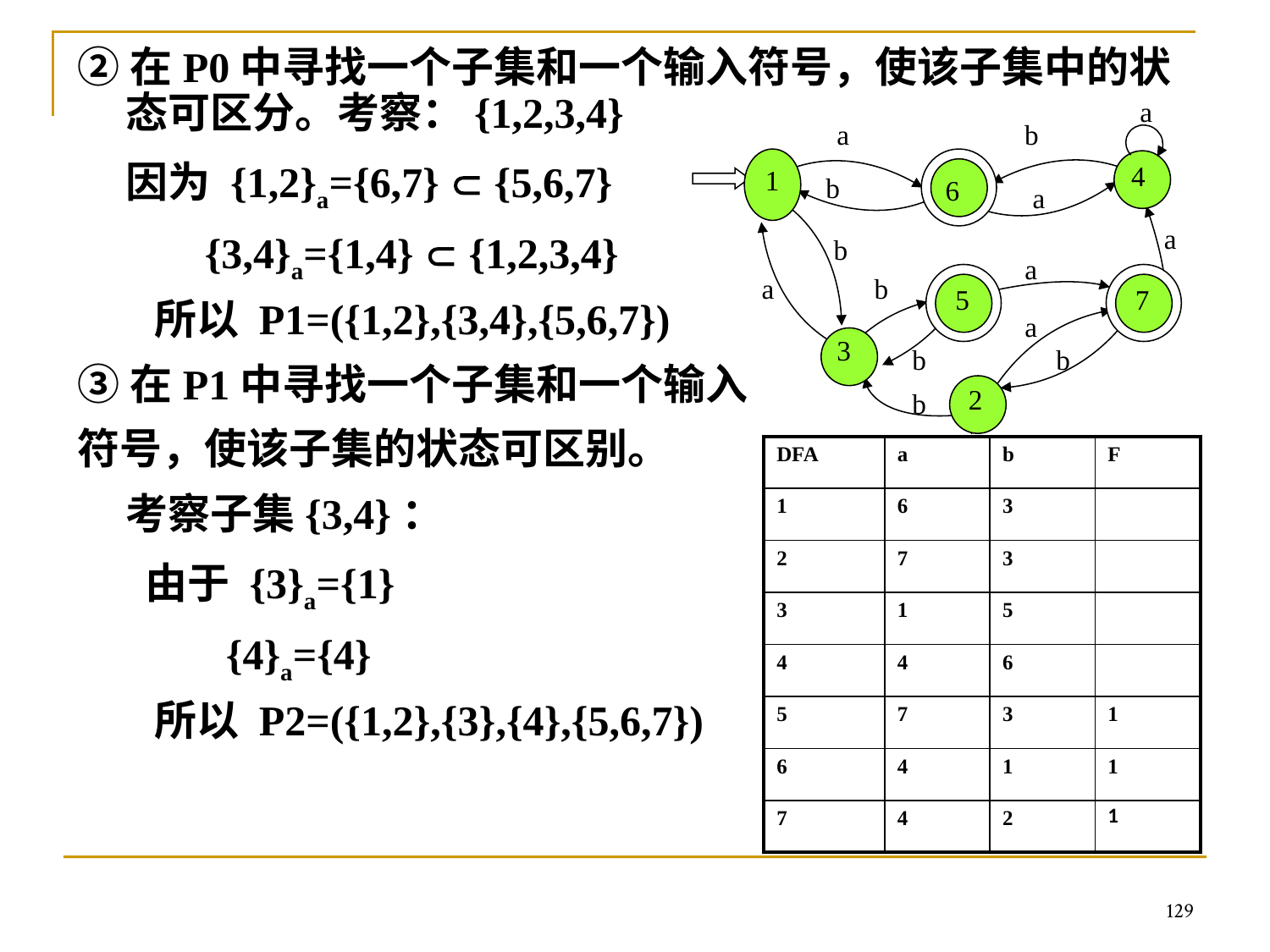

②在P0中寻找一个子集和一个输入符号，使该子集中的状态可区分。考察：{1,2,3,4}
    因为 {1,2}a={6,7} ⊂ {5,6,7}
            {3,4}a={1,4} ⊂ {1,2,3,4}
       所以 P1=({1,2},{3,4},{5,6,7})
③在P1中寻找一个子集和一个输入
符号，使该子集的状态可区别。
	考察子集{3,4}：
      由于 {3}a={1}
              {4}a={4}
       所以 P2=({1,2},{3},{4},{5,6,7})

a
a
b

4
1

b
6

a

a

b

a
a
b

5

7

a

3

b
b

2

b
| DFA | a | b | F |
| --- | --- | --- | --- |
| 1 | 6 | 3 |  |
| 2 | 7 | 3 |  |
| 3 | 1 | 5 |  |
| 4 | 4 | 6 |  |
| 5 | 7 | 3 | 1 |
| 6 | 4 | 1 | 1 |
| 7 | 4 | 2 | 1 |
129